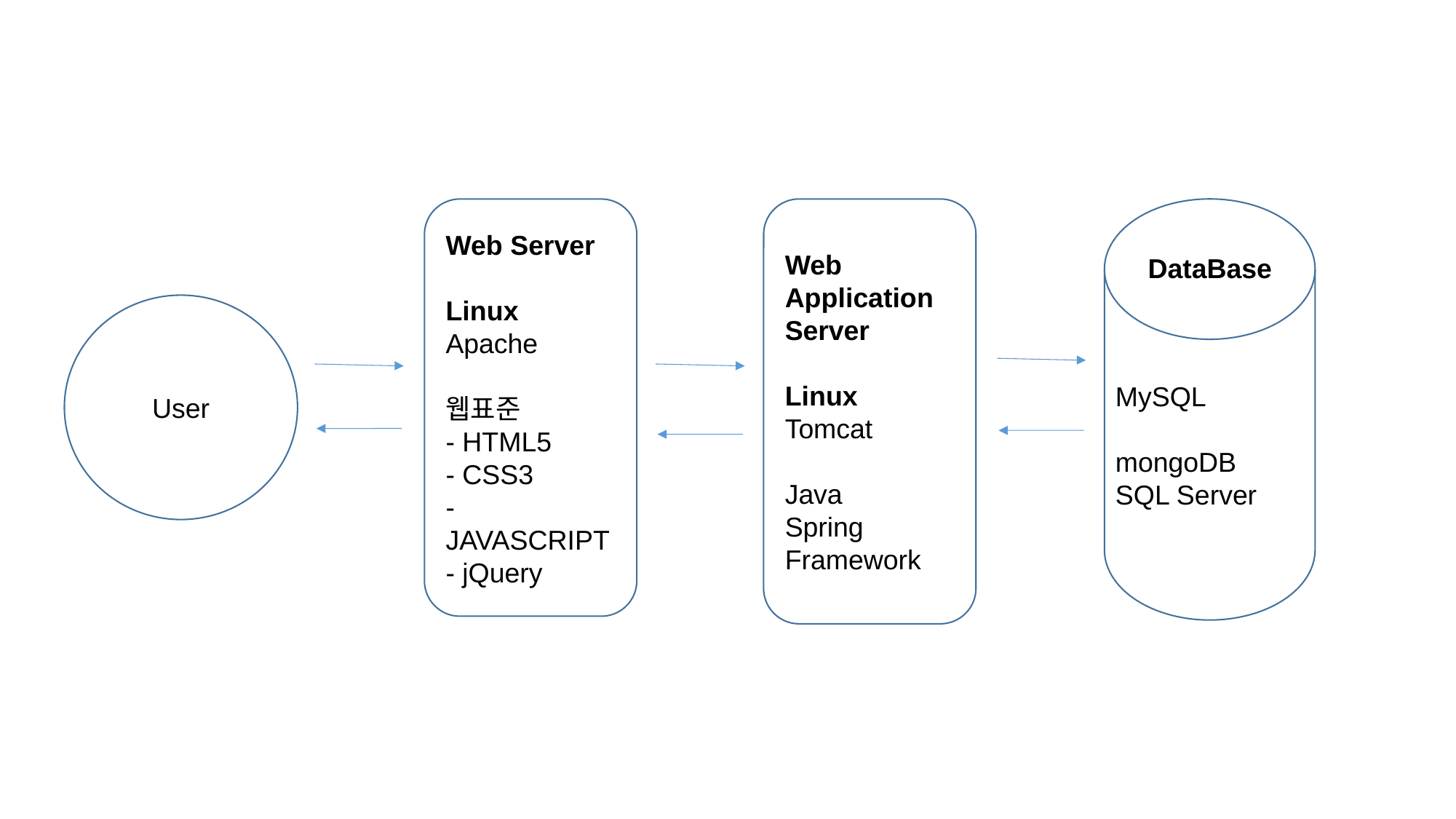

MySQL

mongoDB
SQL Server
Web Server

Linux
Apache

웹표준
- HTML5
- CSS3
- JAVASCRIPT
- jQuery
Web Application
Server

Linux
Tomcat

Java
Spring Framework
DataBase
User